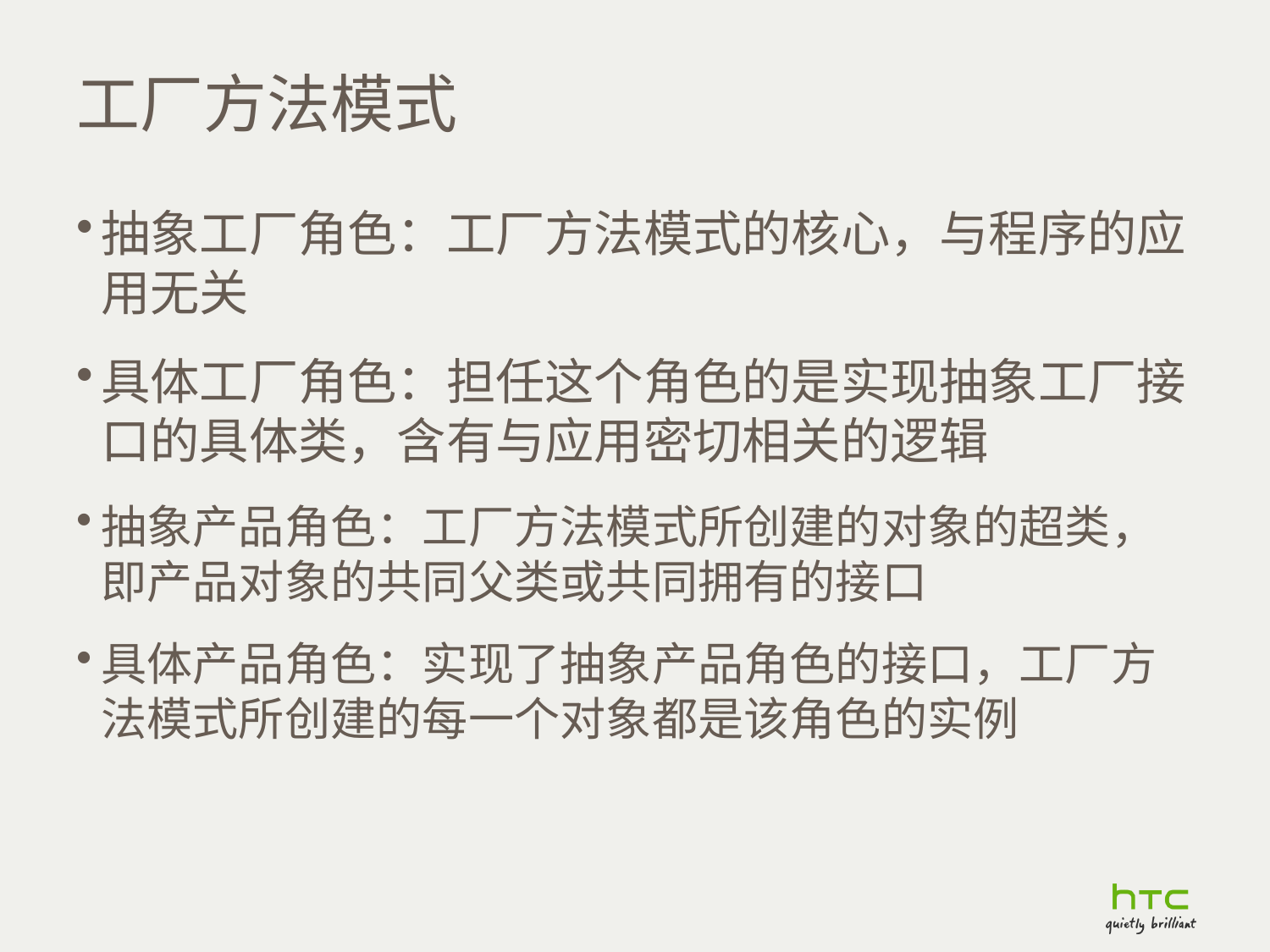

# 工厂方法模式
抽象工厂角色：工厂方法模式的核心，与程序的应用无关
具体工厂角色：担任这个角色的是实现抽象工厂接口的具体类，含有与应用密切相关的逻辑
抽象产品角色：工厂方法模式所创建的对象的超类，即产品对象的共同父类或共同拥有的接口
具体产品角色：实现了抽象产品角色的接口，工厂方法模式所创建的每一个对象都是该角色的实例